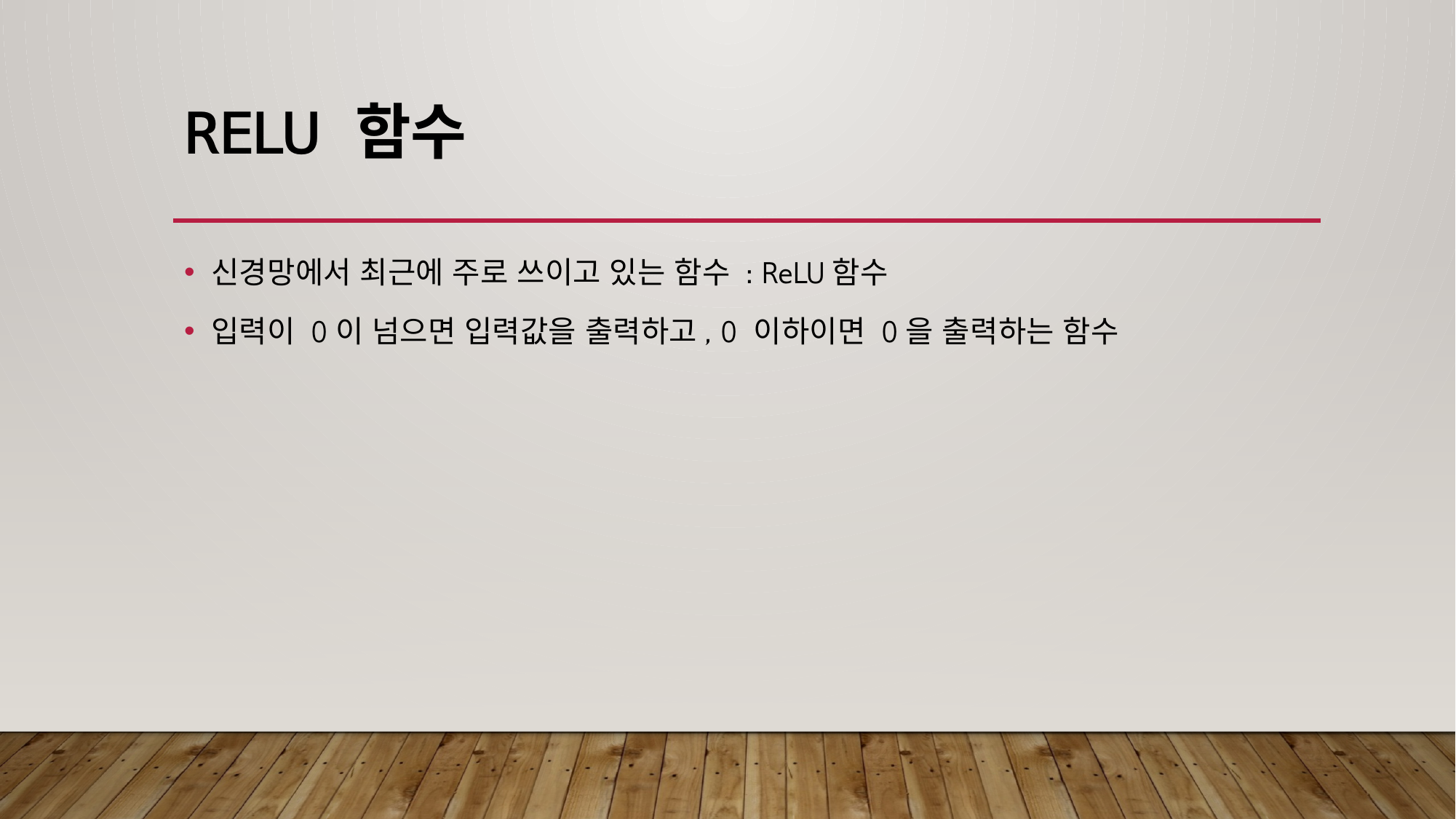

# Relu 함수
신경망에서 최근에 주로 쓰이고 있는 함수 : ReLU함수
입력이 0이 넘으면 입력값을 출력하고, 0 이하이면 0을 출력하는 함수